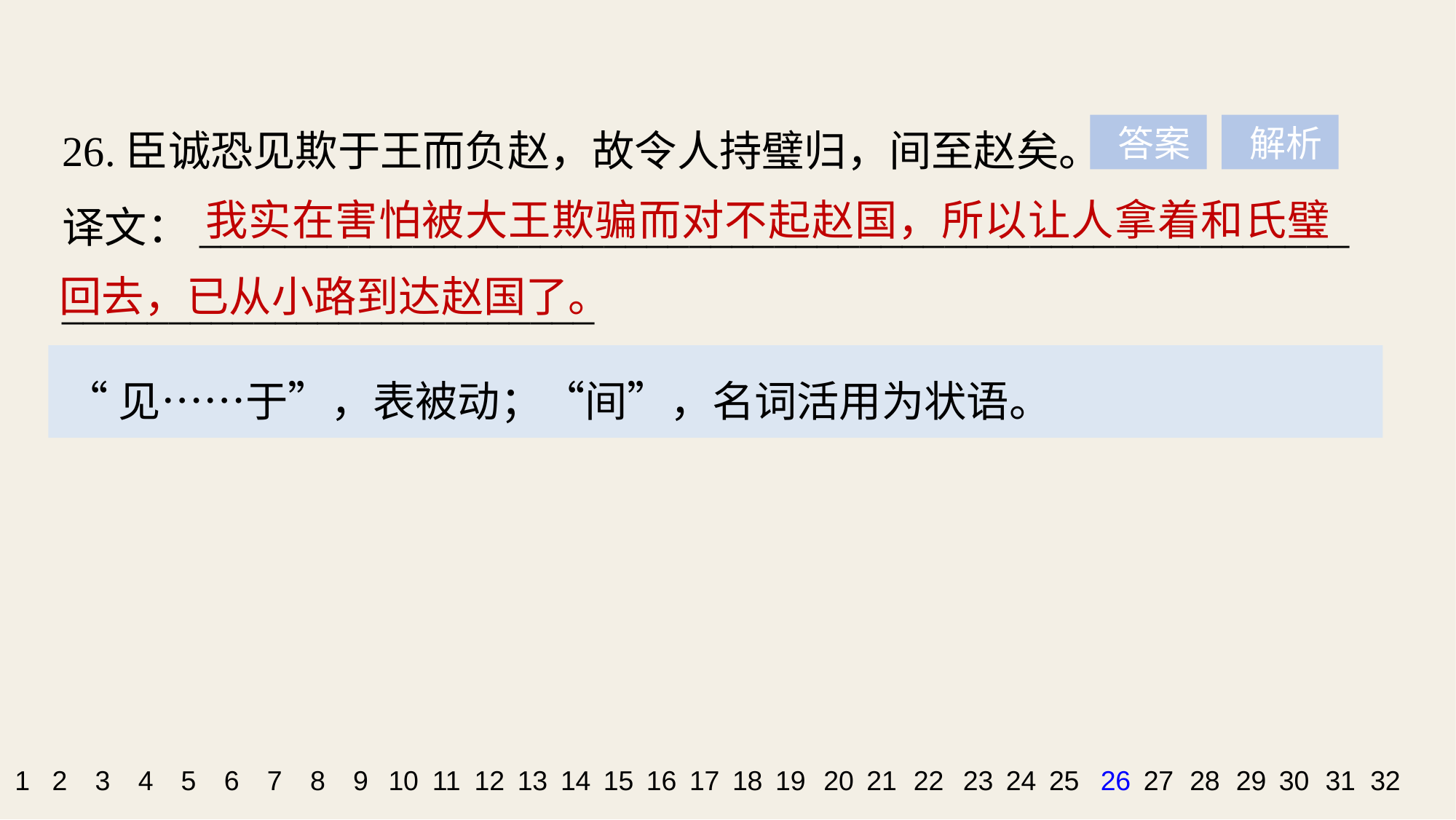

26.臣诚恐见欺于王而负赵，故令人持璧归，间至赵矣。
译文：______________________________________________________
_________________________
 答案
 解析
             我实在害怕被大王欺骗而对不起赵国，所以让人拿着和氏璧回去，已从小路到达赵国了。
“见……于”，表被动；“间”，名词活用为状语。

1
2
3
4
5
6
7
8
9
10
11
12
13
14
15
16
17
18
19
20
21
22
23
24
25
26
27
28
29
30
31
32